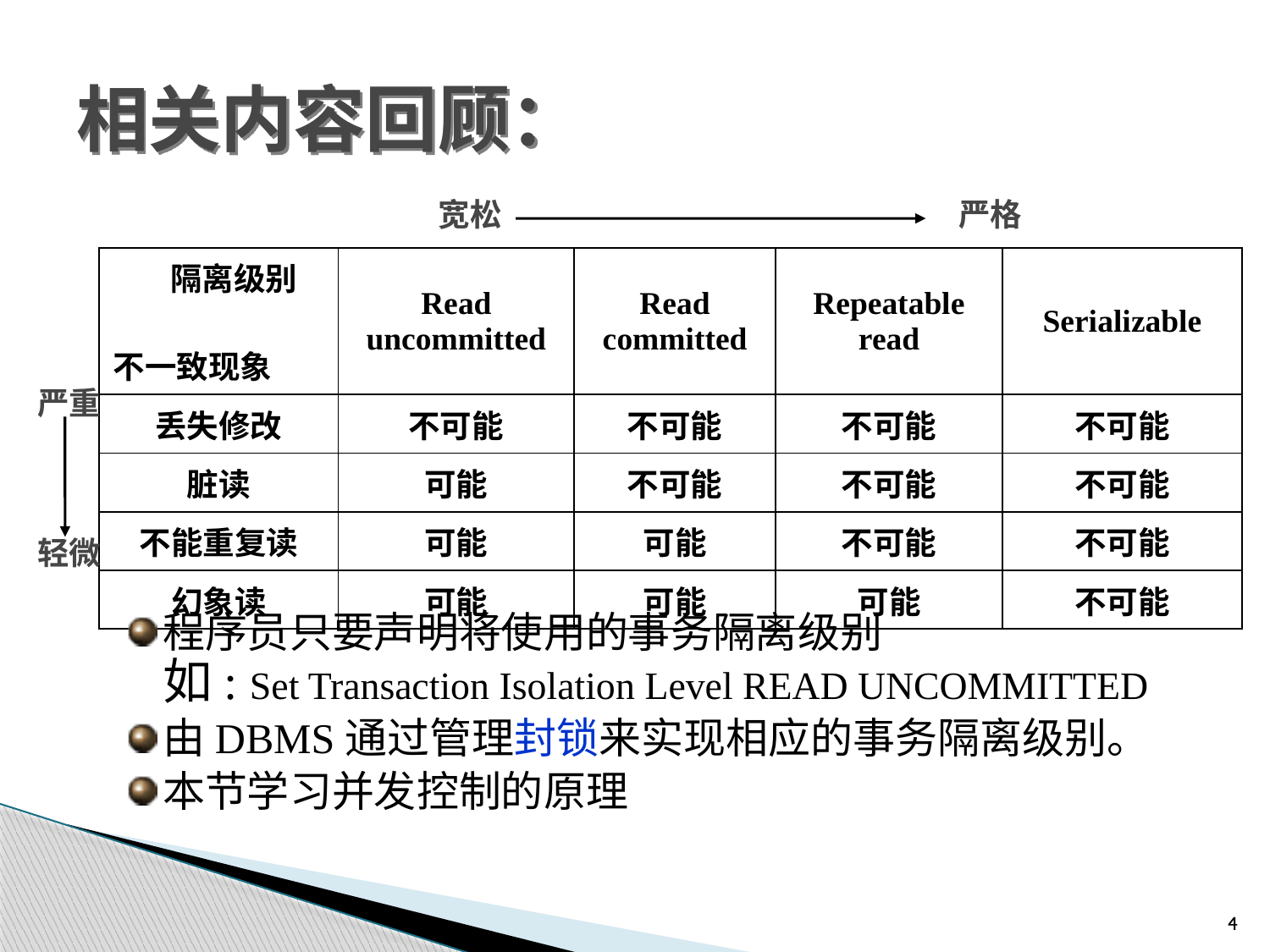

# 相关内容回顾：
宽松
严格

| 隔离级别 不一致现象 | Read uncommitted | Read committed | Repeatable read | Serializable |
| --- | --- | --- | --- | --- |
| 丢失修改 | 不可能 | 不可能 | 不可能 | 不可能 |
| 脏读 | 可能 | 不可能 | 不可能 | 不可能 |
| 不能重复读 | 可能 | 可能 | 不可能 | 不可能 |
| 幻象读 | 可能 | 可能 | 可能 | 不可能 |
严重

轻微
程序员只要声明将使用的事务隔离级别
如: Set Transaction Isolation Level READ UNCOMMITTED
由DBMS通过管理封锁来实现相应的事务隔离级别。
本节学习并发控制的原理
4